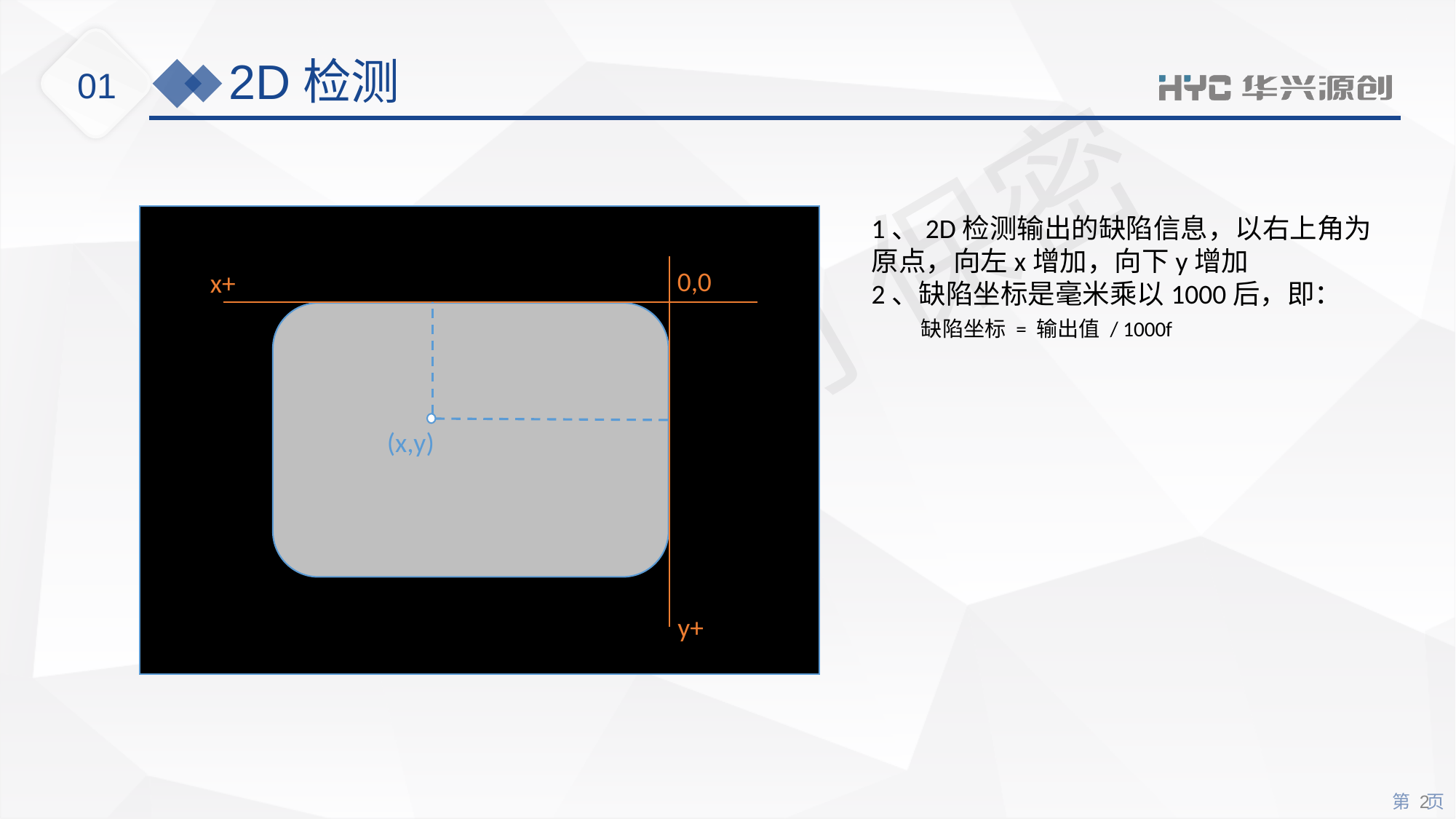

# 2D检测
01

1、2D检测输出的缺陷信息，以右上角为原点，向左x增加，向下y增加
2、缺陷坐标是毫米乘以1000后，即：
       缺陷坐标 = 输出值 / 1000f

0,0
x+

(x,y)
y+
2